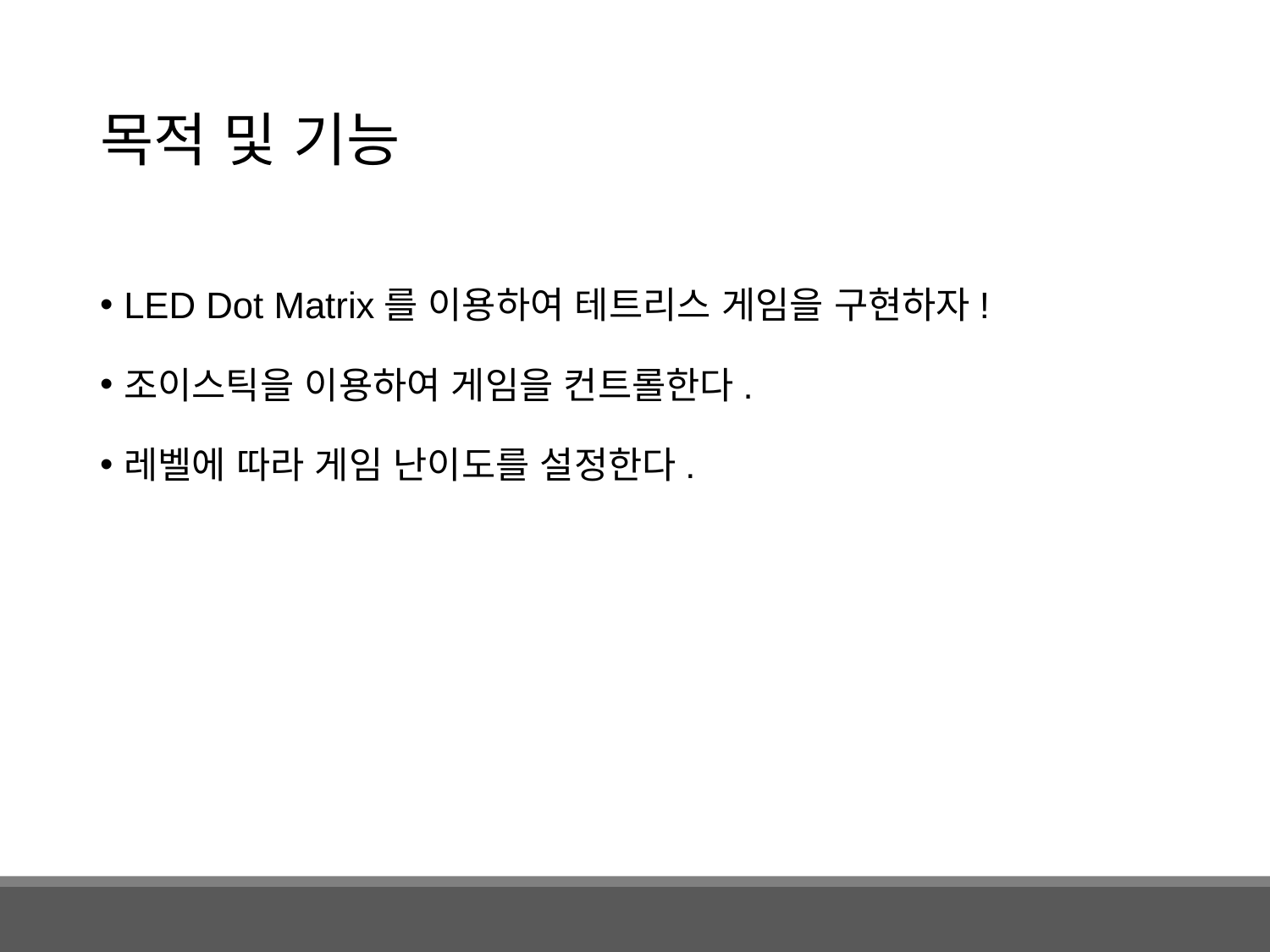

# 목적 및 기능
LED Dot Matrix를 이용하여 테트리스 게임을 구현하자!
조이스틱을 이용하여 게임을 컨트롤한다.
레벨에 따라 게임 난이도를 설정한다.